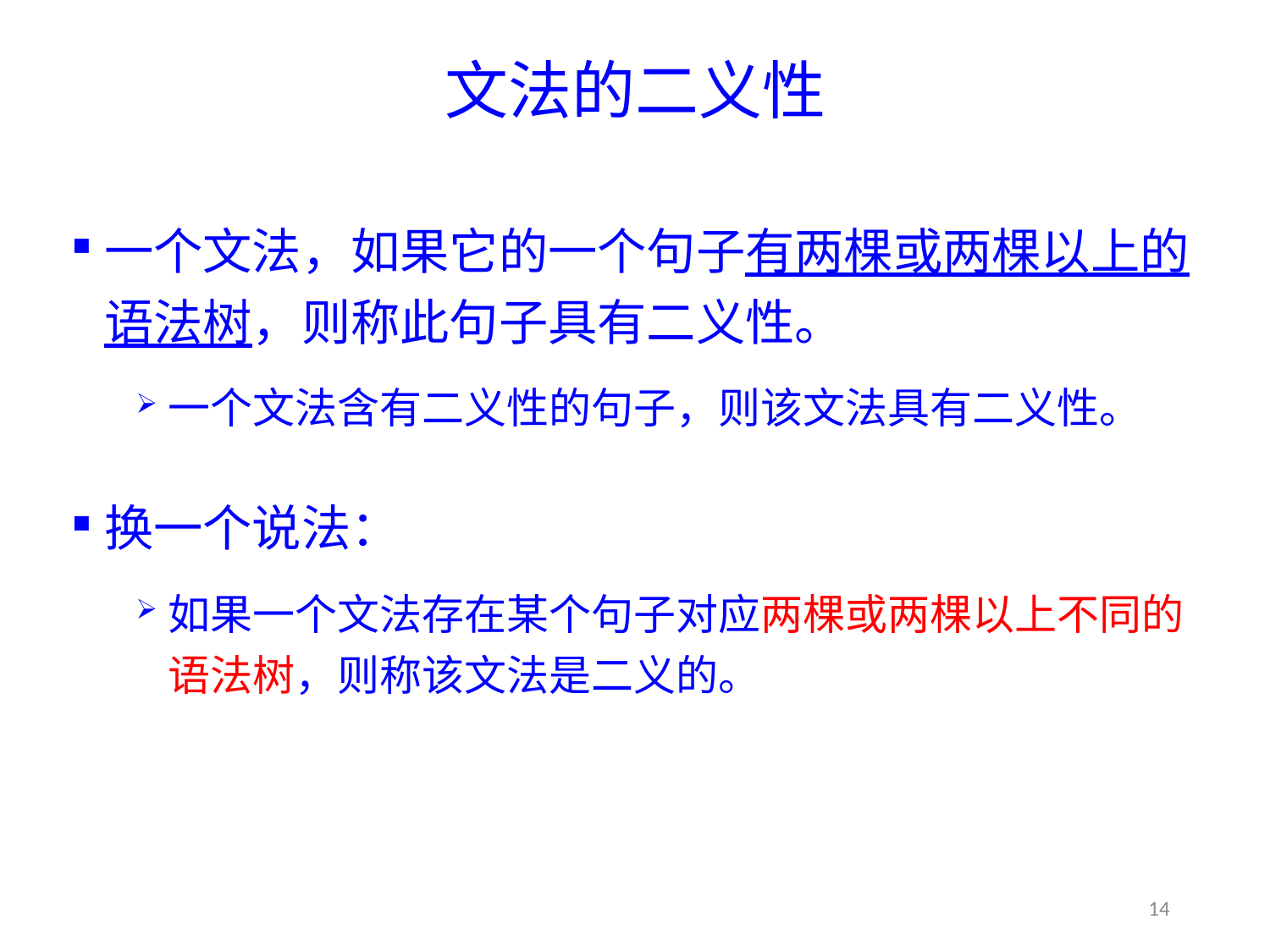

# 文法的二义性
一个文法，如果它的一个句子有两棵或两棵以上的语法树，则称此句子具有二义性。
一个文法含有二义性的句子，则该文法具有二义性。
换一个说法：
如果一个文法存在某个句子对应两棵或两棵以上不同的语法树，则称该文法是二义的。

14